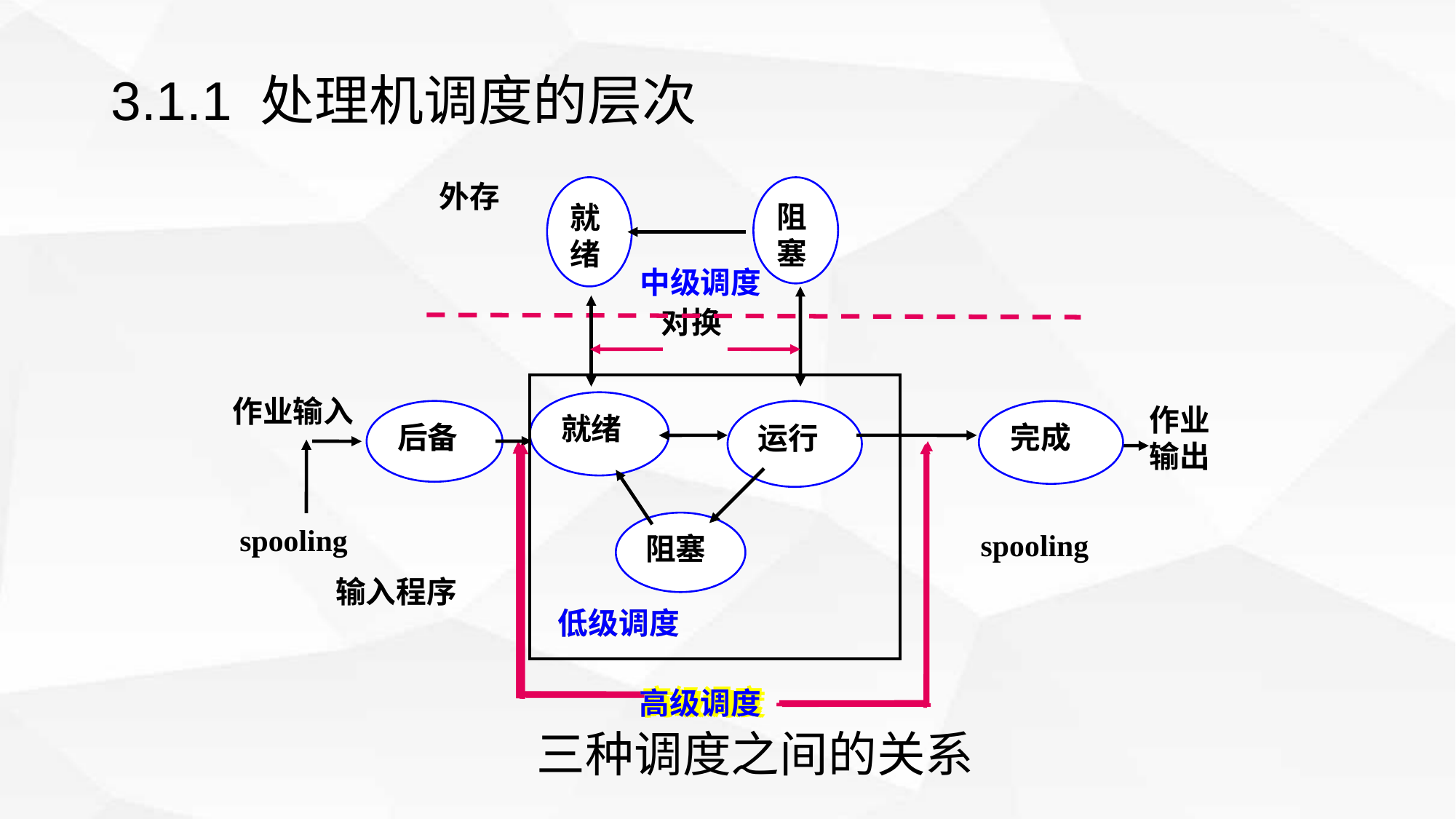

# 3.1.1 处理机调度的层次
外存
就绪
阻塞

中级调度

对换

作业输入
就绪
后备
运行
完成
作业输出

阻塞
spooling

    spooling
输入程序
低级调度
低级调度
高级调度
高级调度
高级调度
高级调度
高级调度

三种调度之间的关系